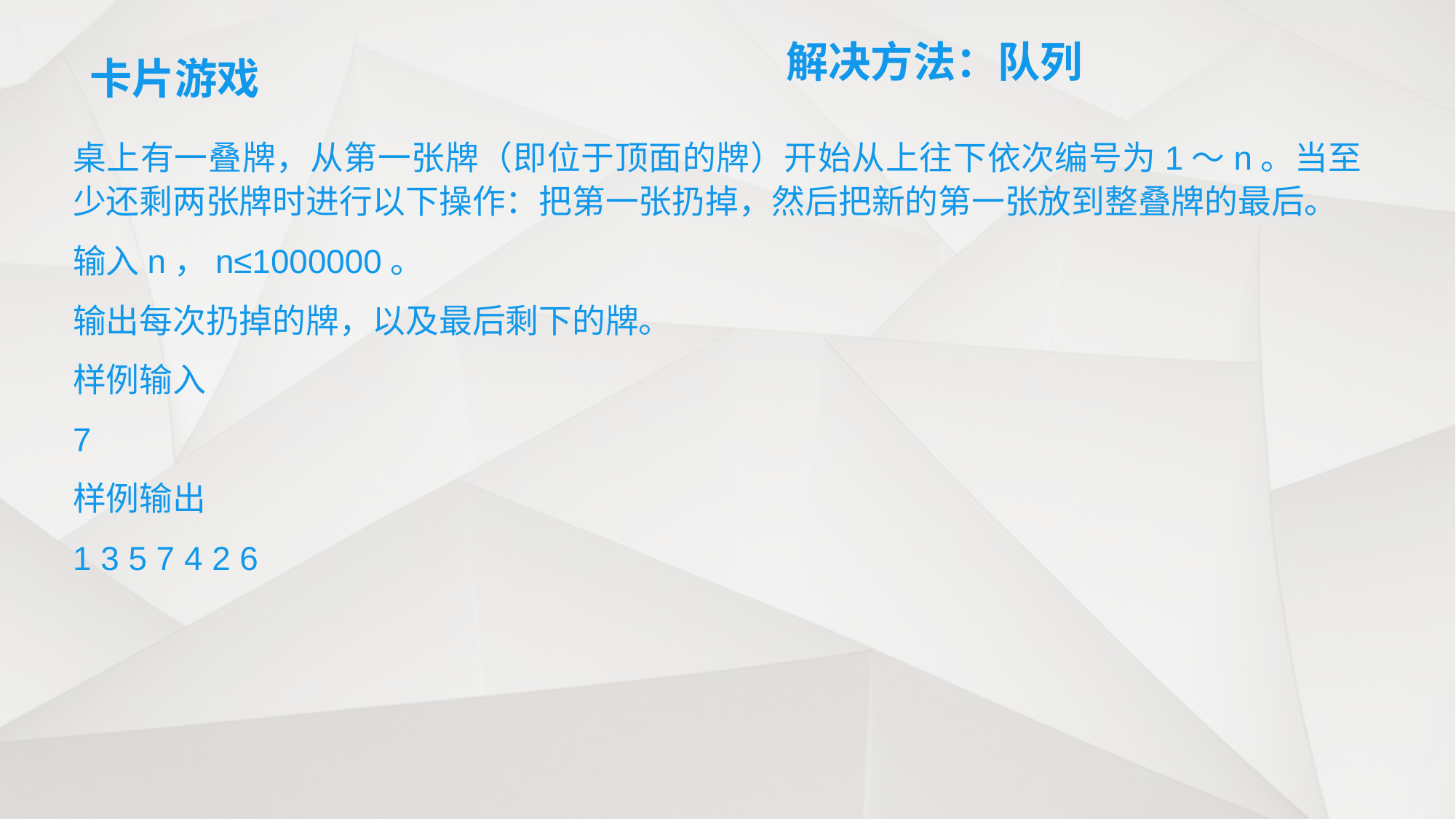

解决方法：队列
# 卡片游戏
桌上有一叠牌，从第一张牌（即位于顶面的牌）开始从上往下依次编号为1～n。当至少还剩两张牌时进行以下操作：把第一张扔掉，然后把新的第一张放到整叠牌的最后。
输入n，n≤1000000。
输出每次扔掉的牌，以及最后剩下的牌。
样例输入
7
样例输出
1 3 5 7 4 2 6